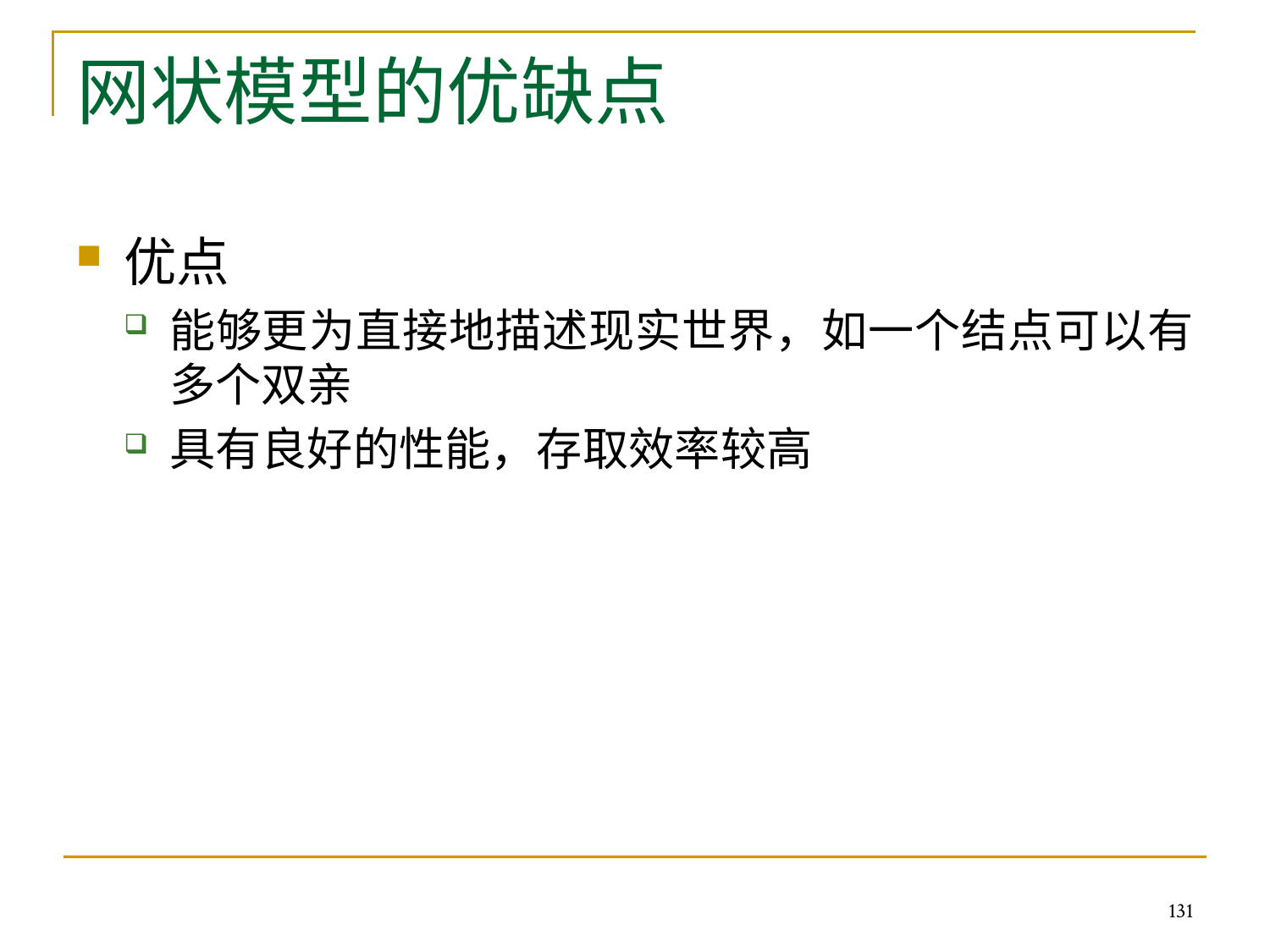

# 网状模型的优缺点
优点
能够更为直接地描述现实世界，如一个结点可以有多个双亲
具有良好的性能，存取效率较高

131